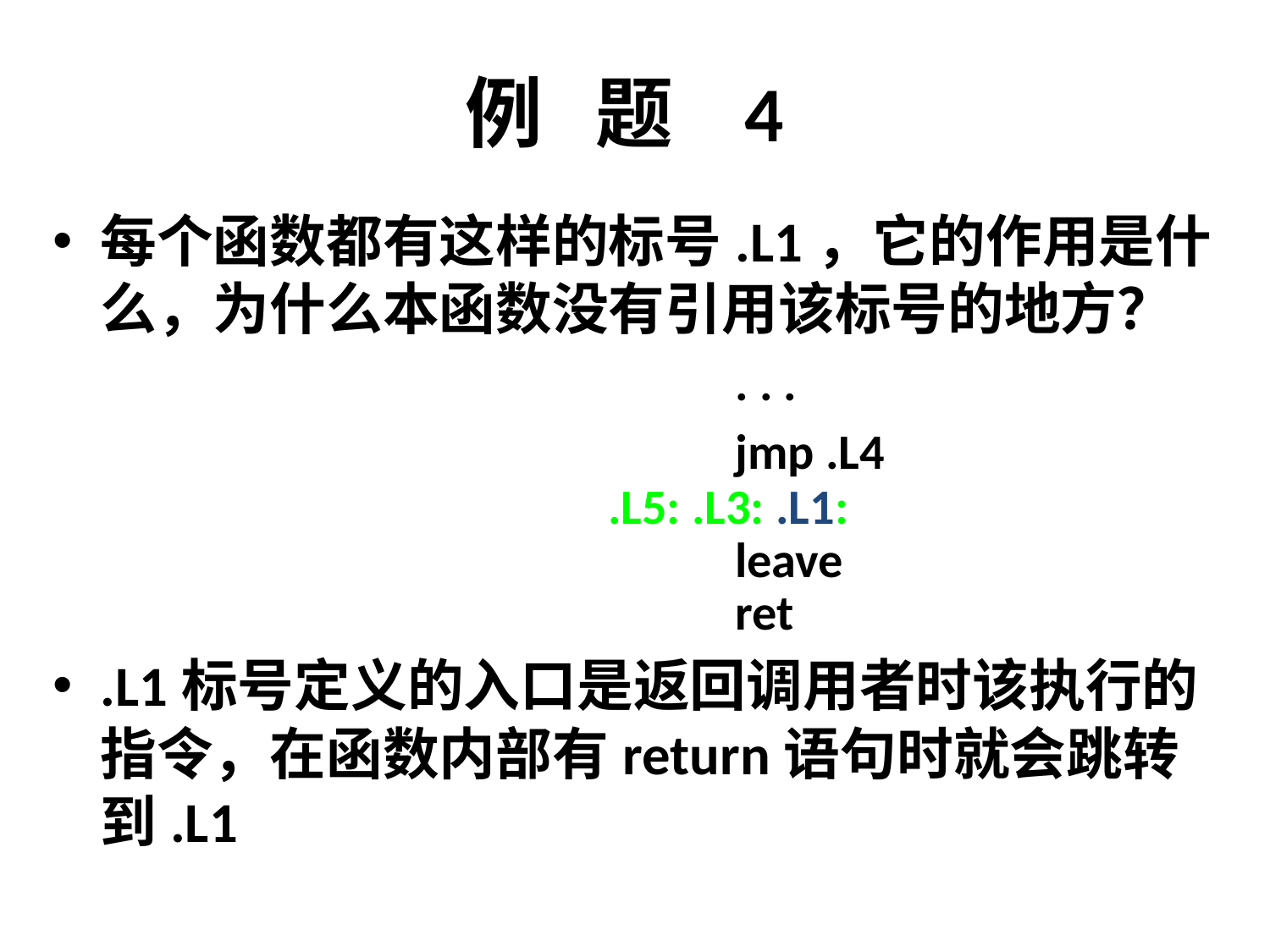

# 例   题   4
每个函数都有这样的标号.L1，它的作用是什么，为什么本函数没有引用该标号的地方？
						. . .
						jmp .L4
					.L5: .L3: .L1:
						leave
						ret
.L1标号定义的入口是返回调用者时该执行的指令，在函数内部有return语句时就会跳转到.L1